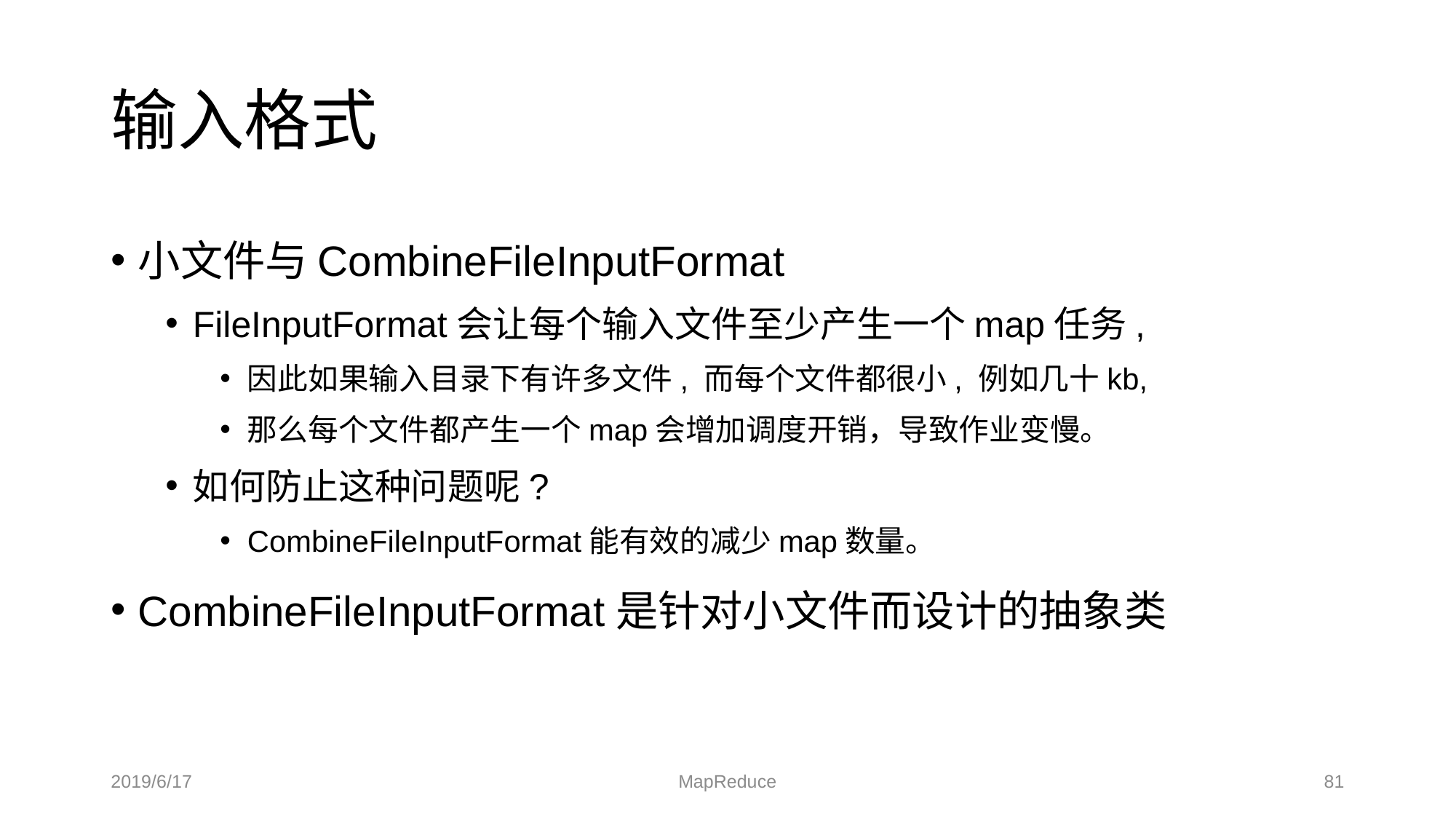

# 输入格式
小文件与CombineFileInputFormat
FileInputFormat会让每个输入文件至少产生一个map任务,
因此如果输入目录下有许多文件, 而每个文件都很小, 例如几十kb,
那么每个文件都产生一个map会增加调度开销，导致作业变慢。
如何防止这种问题呢?
CombineFileInputFormat能有效的减少map数量。
CombineFileInputFormat是针对小文件而设计的抽象类

2019/6/17
MapReduce
81